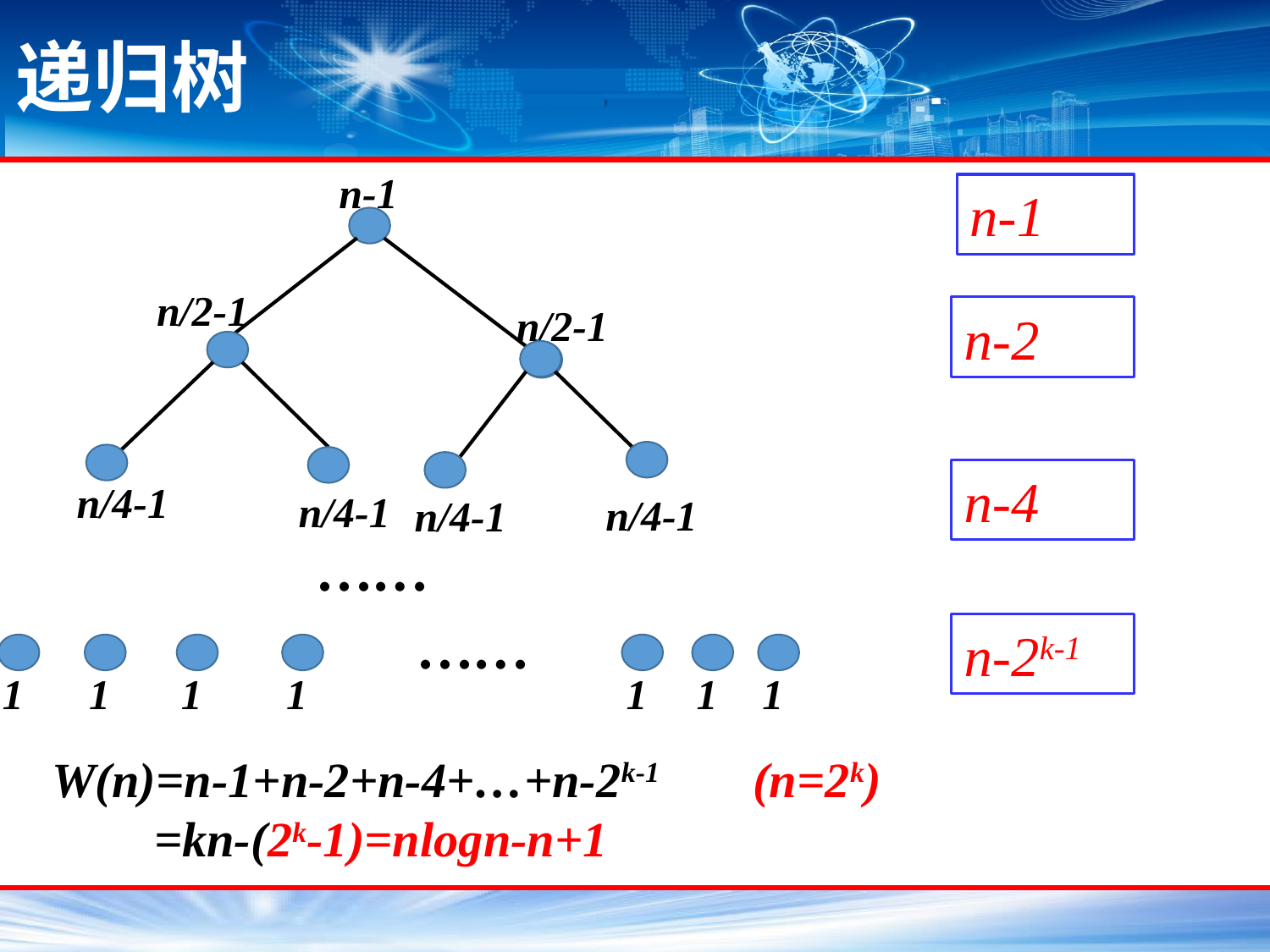

# 递归树
     n-1

n/2-1
n/2-1

n/4-1
n/4-1

n/4-1
n/4-1
n-1
n-2
n-4
...…
...…
n-2k-1

1

1

1

1

1

1

1
W(n)=n-1+n-2+n-4+…+n-2k-1             (n=2k)
          =kn-(2k-1)=nlogn-n+1